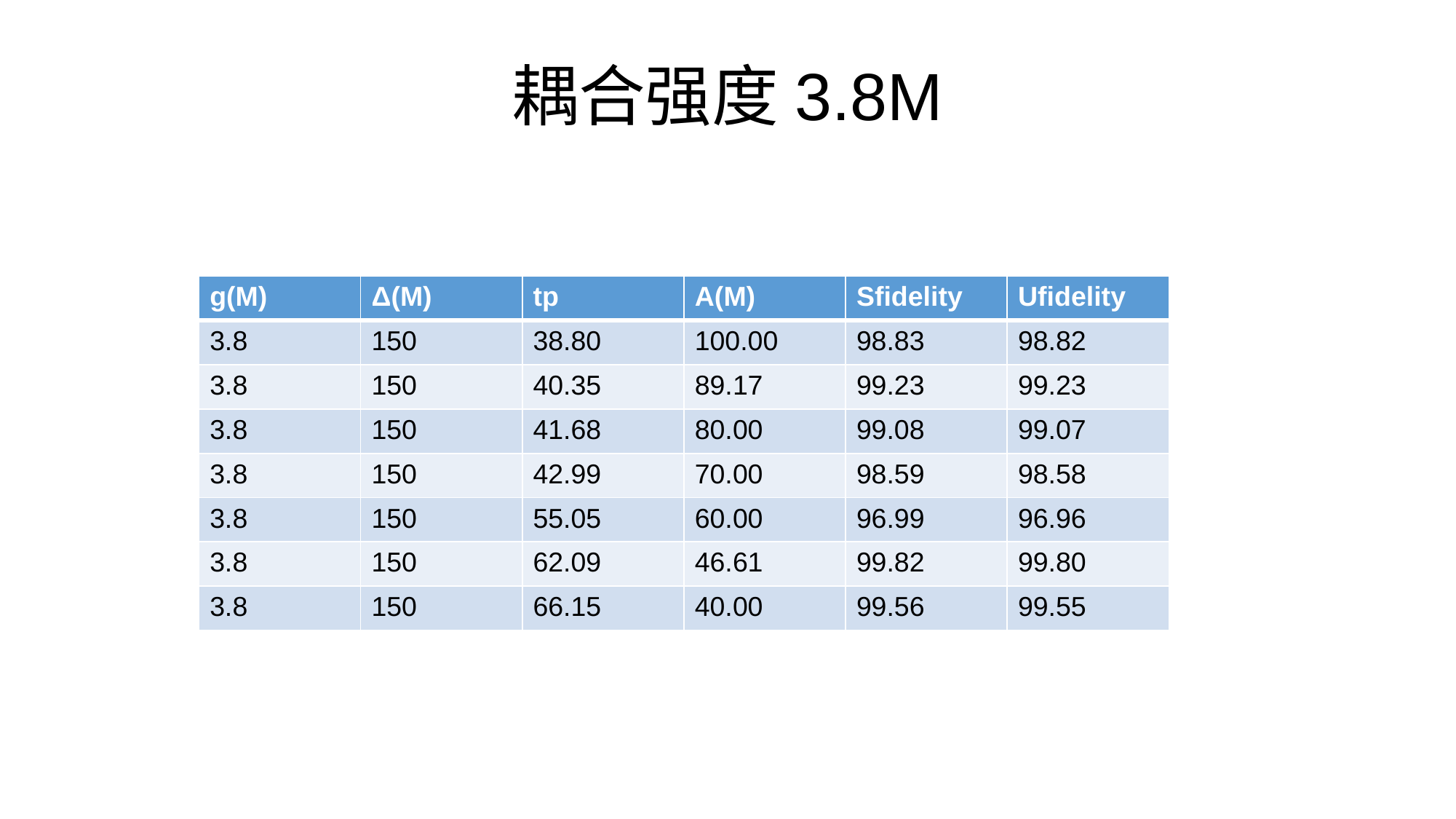

# 耦合强度3.8M

| g(M) | Δ(M) | tp | A(M) | Sfidelity | Ufidelity |
| --- | --- | --- | --- | --- | --- |
| 3.8 | 150 | 38.80 | 100.00 | 98.83 | 98.82 |
| 3.8 | 150 | 40.35 | 89.17 | 99.23 | 99.23 |
| 3.8 | 150 | 41.68 | 80.00 | 99.08 | 99.07 |
| 3.8 | 150 | 42.99 | 70.00 | 98.59 | 98.58 |
| 3.8 | 150 | 55.05 | 60.00 | 96.99 | 96.96 |
| 3.8 | 150 | 62.09 | 46.61 | 99.82 | 99.80 |
| 3.8 | 150 | 66.15 | 40.00 | 99.56 | 99.55 |